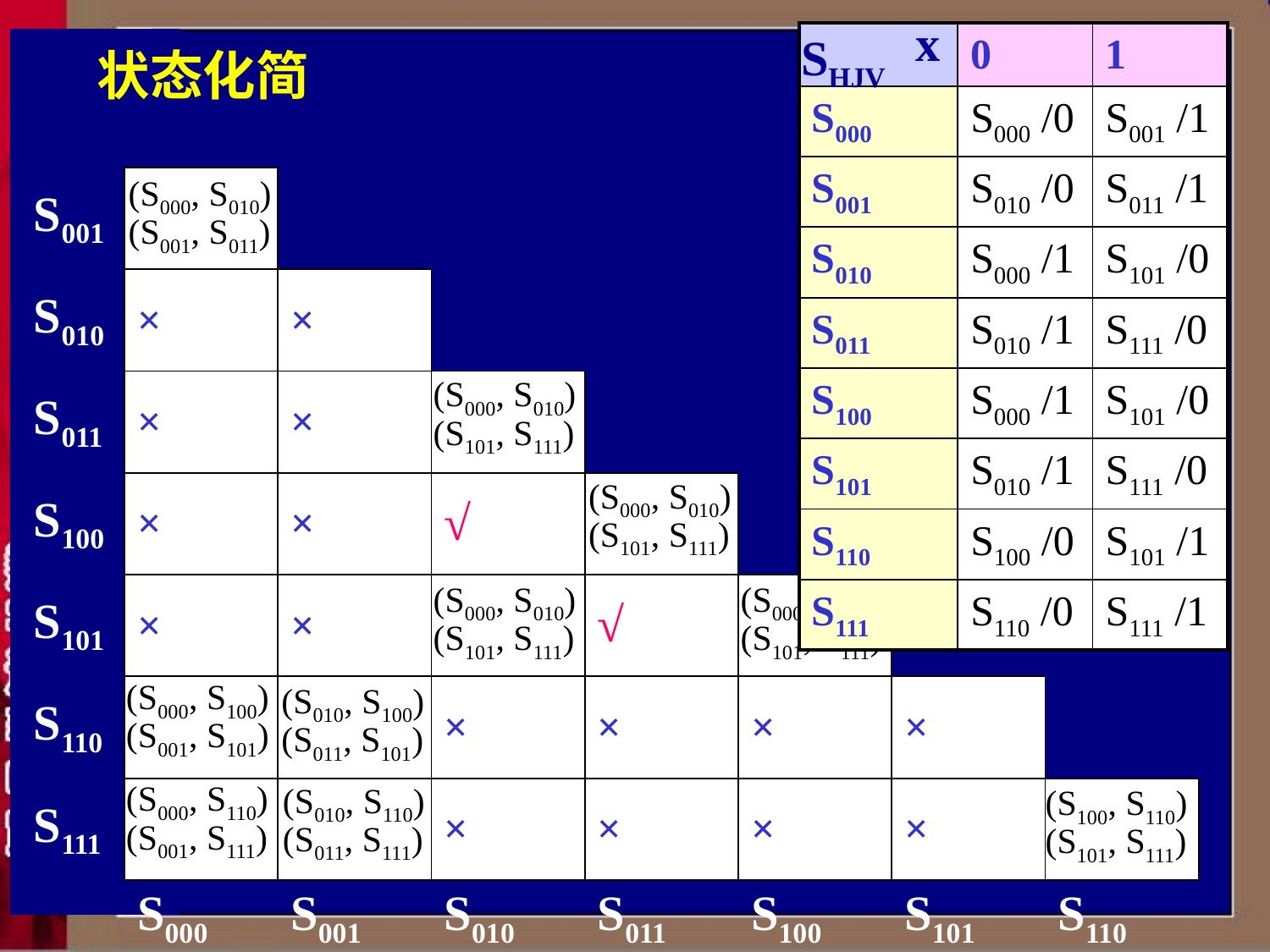

x
SHJV
|  | 0 | 1 |
| --- | --- | --- |
| S000 | S000 /0 | S001 /1 |
| S001 | S010 /0 | S011 /1 |
| S010 | S000 /1 | S101 /0 |
| S011 | S010 /1 | S111 /0 |
| S100 | S000 /1 | S101 /0 |
| S101 | S010 /1 | S111 /0 |
| S110 | S100 /0 | S101 /1 |
| S111 | S110 /0 | S111 /1 |

# 状态化简
(S000, S010)
(S001, S011)
| S001 |  |  |  |  |  |  |  |
| --- | --- | --- | --- | --- | --- | --- | --- |
| S010 | × | × |  |  |  |  |  |
| S011 | × | × |  |  |  |  |  |
| S100 | × | × | √ |  |  |  |  |
| S101 | × | × |  | √ |  |  |  |
| S110 |  |  | × | × | × | × |  |
| S111 |  |  | × | × | × | × |  |
|  | S000 | S001 | S010 | S011 | S100 | S101 | S110 |
(S000, S010)
(S101, S111)
(S000, S010)
(S101, S111)
(S000, S010)
(S101, S111)
(S000, S010)
(S101, S111)
(S000, S100)
(S001, S101)
(S010, S100)
(S011, S101)
(S000, S110)
(S001, S111)
(S010, S110)
(S011, S111)
(S100, S110)
(S101, S111)